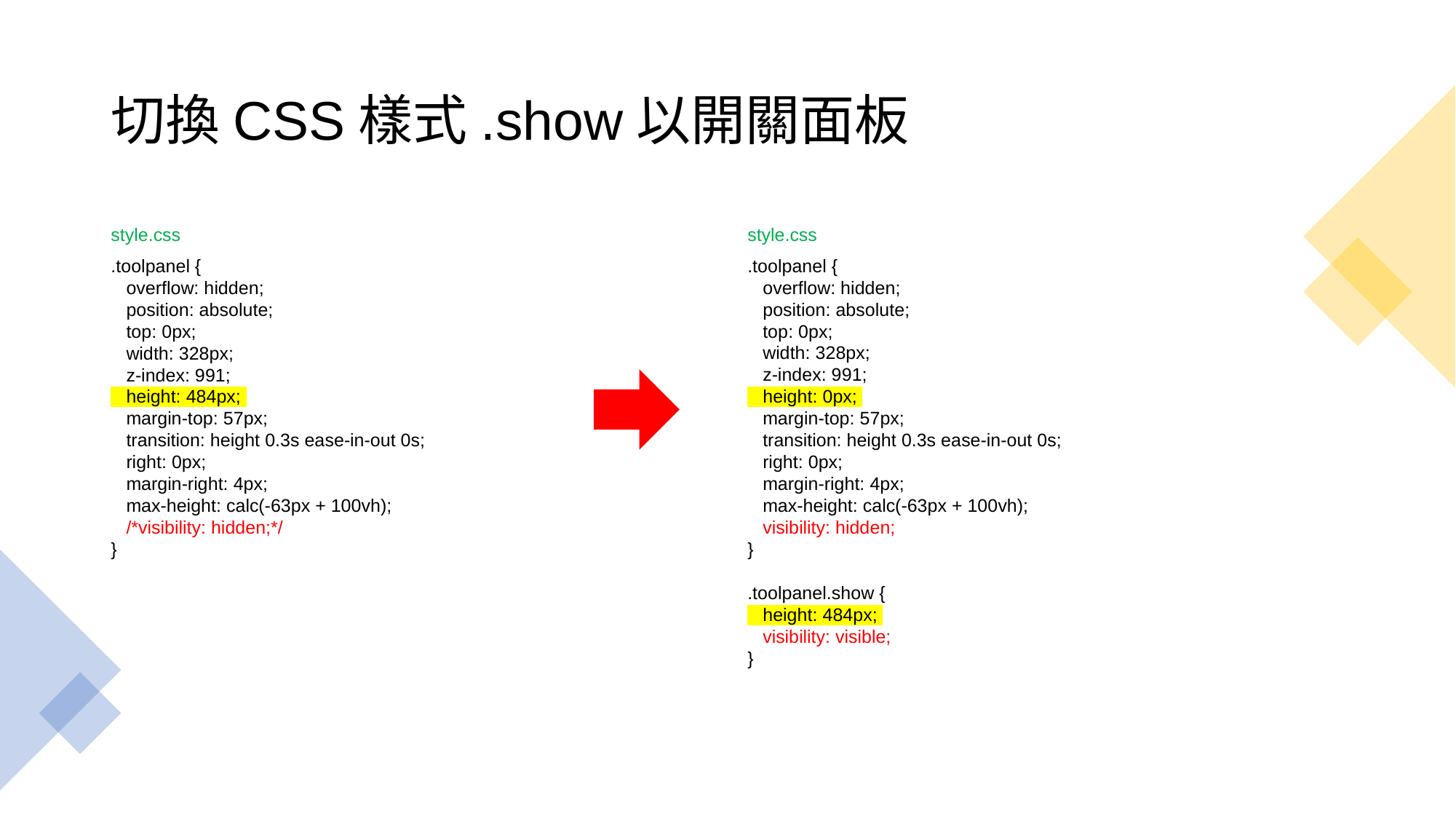

# 切換CSS樣式.show以開關面板

style.css
.toolpanel {
   overflow: hidden;
   position: absolute;
   top: 0px;
   width: 328px;
   z-index: 991;
   height: 484px;
   margin-top: 57px;
   transition: height 0.3s ease-in-out 0s;
   right: 0px;
   margin-right: 4px;
   max-height: calc(-63px + 100vh);
   /*visibility: hidden;*/
}

style.css
.toolpanel {
   overflow: hidden;
   position: absolute;
   top: 0px;
   width: 328px;
   z-index: 991;
   height: 0px;
   margin-top: 57px;
   transition: height 0.3s ease-in-out 0s;
   right: 0px;
   margin-right: 4px;
   max-height: calc(-63px + 100vh);
   visibility: hidden;
}

.toolpanel.show {
   height: 484px;
   visibility: visible;
}